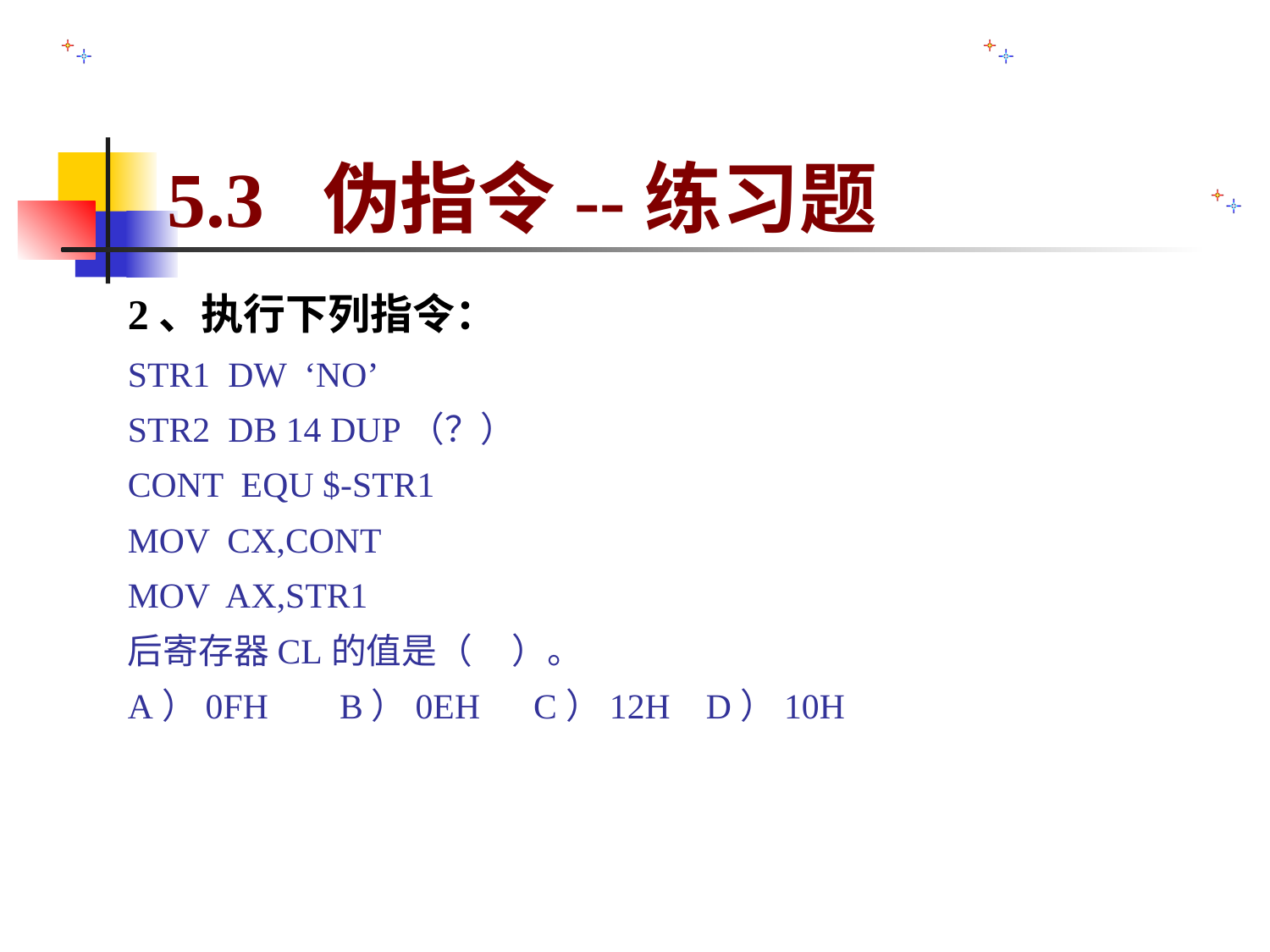

# 5.3  伪指令--练习题
2、执行下列指令：
STR1  DW  ‘NO’
STR2  DB 14 DUP（？）
CONT  EQU $-STR1
MOV  CX,CONT
MOV  AX,STR1
后寄存器CL的值是（     ）。
A）0FH        B）0EH      C）12H    D）10H